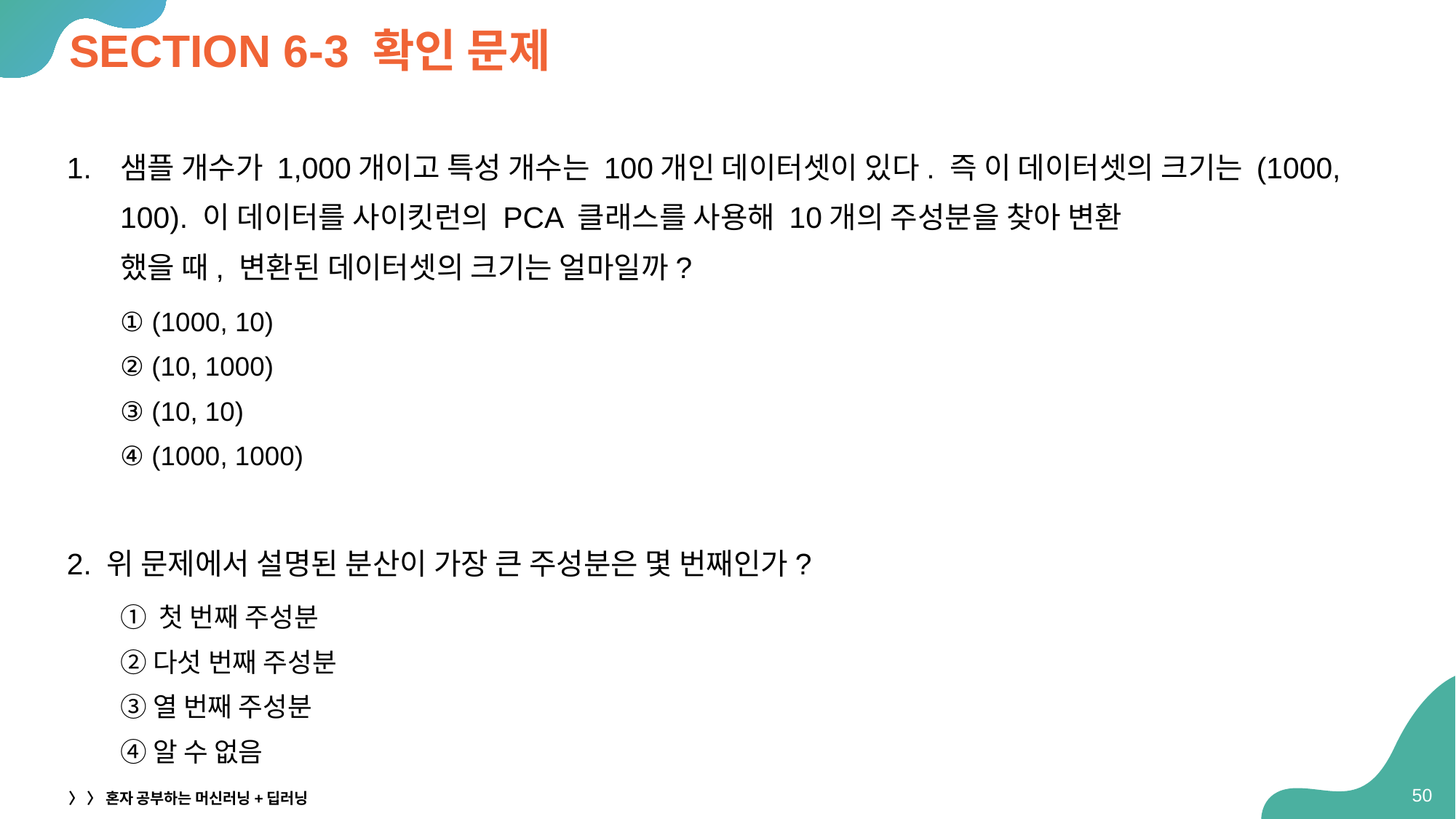

# SECTION 6-3 확인 문제
샘플 개수가 1,000개이고 특성 개수는 100개인 데이터셋이 있다. 즉 이 데이터셋의 크기는 (1000, 100). 이 데이터를 사이킷런의 PCA 클래스를 사용해 10개의 주성분을 찾아 변환
했을 때, 변환된 데이터셋의 크기는 얼마일까?
① (1000, 10)
② (10, 1000)
③ (10, 10)
④ (1000, 1000)

위 문제에서 설명된 분산이 가장 큰 주성분은 몇 번째인가?
① 첫 번째 주성분
② 다섯 번째 주성분
③ 열 번째 주성분
④ 알 수 없음
50
〉 〉 혼자 공부하는 머신러닝+딥러닝